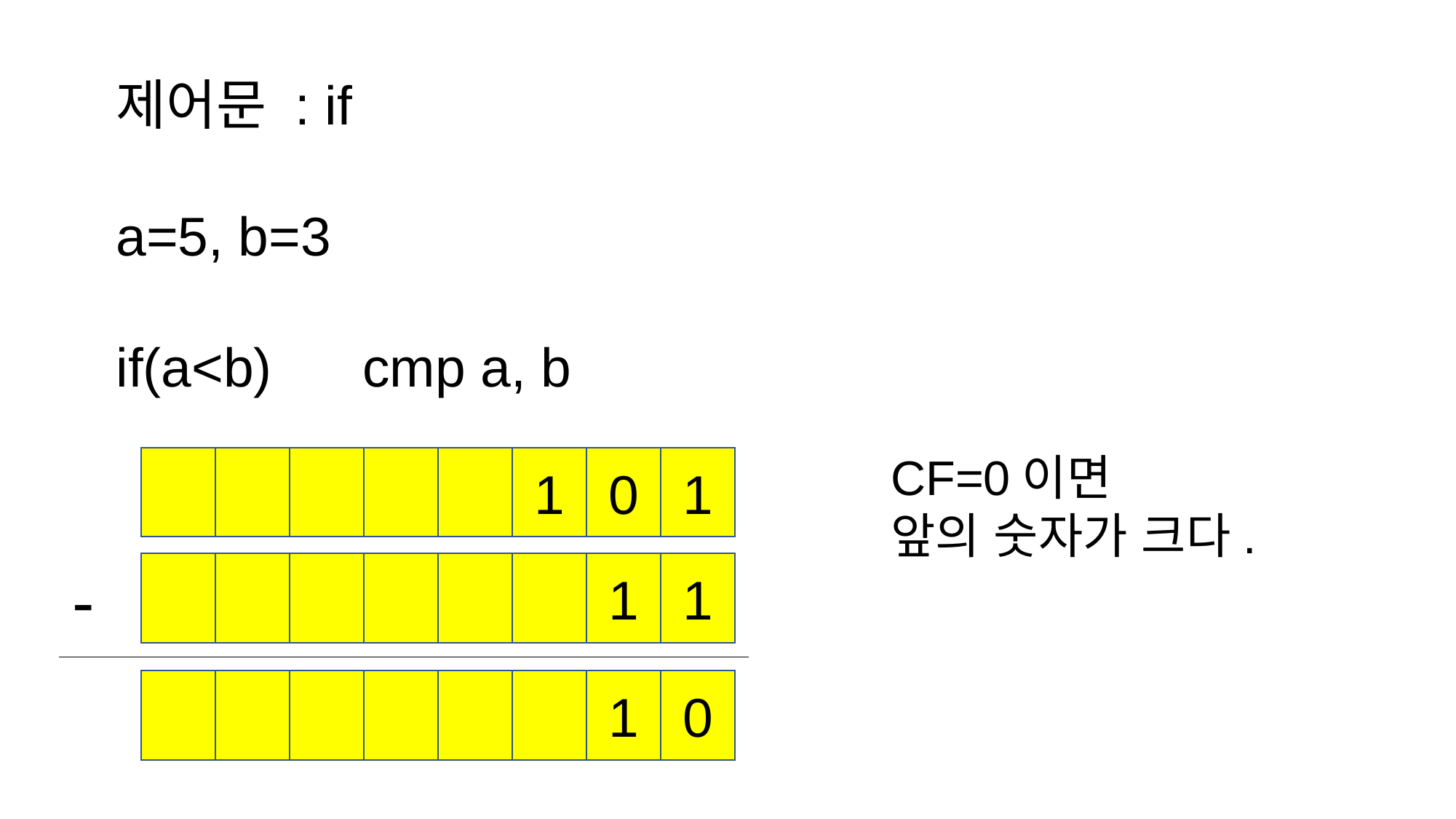

제어문 : if

a=5, b=3

if(a<b)      cmp a, b
CF=0이면
앞의 숫자가 크다.

1
0
1
-

1
1

1
0